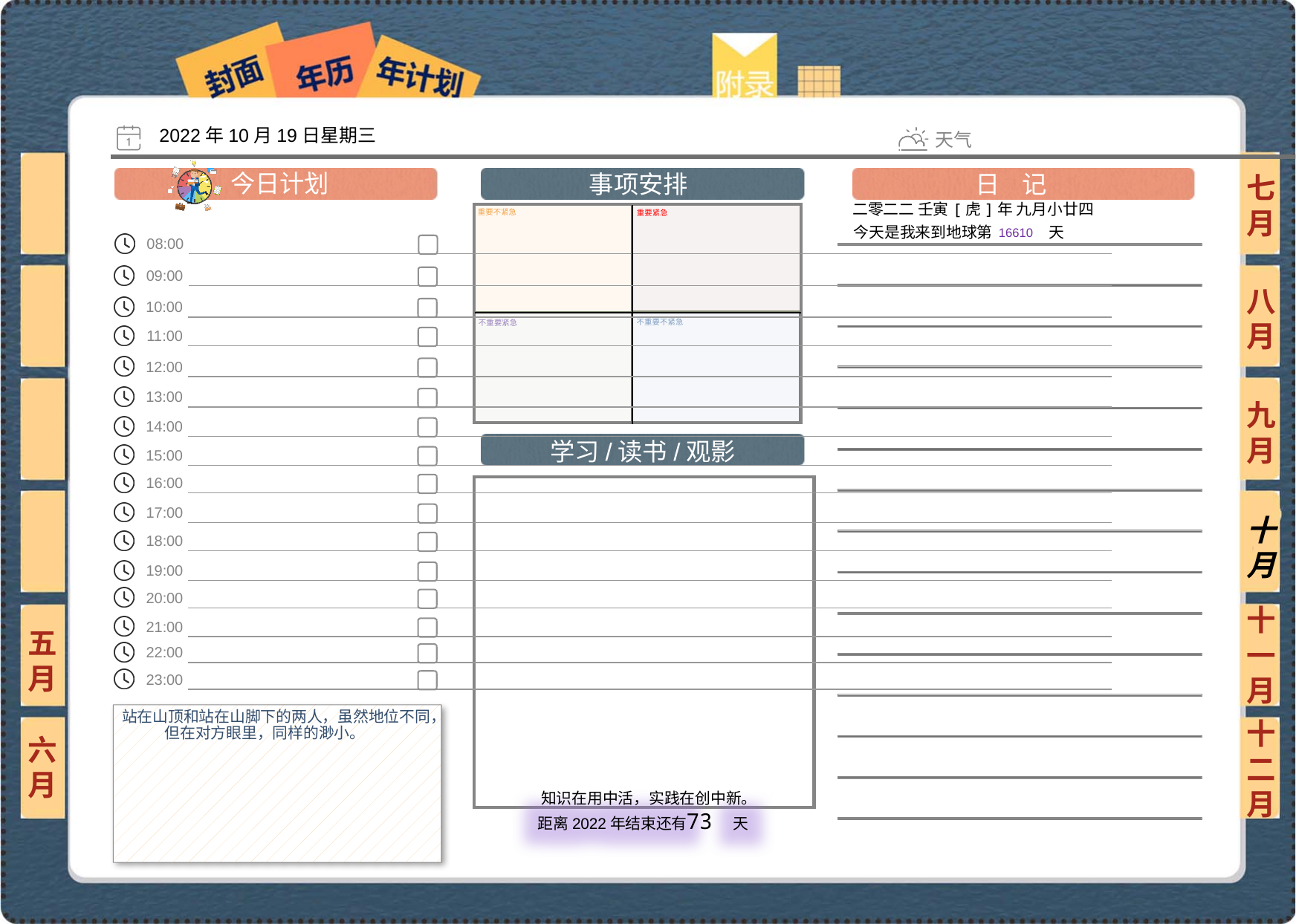

2022年10月19日星期三
七月
二零二二 壬寅[虎]年 九月小廿四
16610
八月
九月
十月
十一月
五月
站在山顶和站在山脚下的两人，虽然地位不同，但在对方眼里，同样的渺小。

六月
十二月
73
 知识在用中活，实践在创中新。